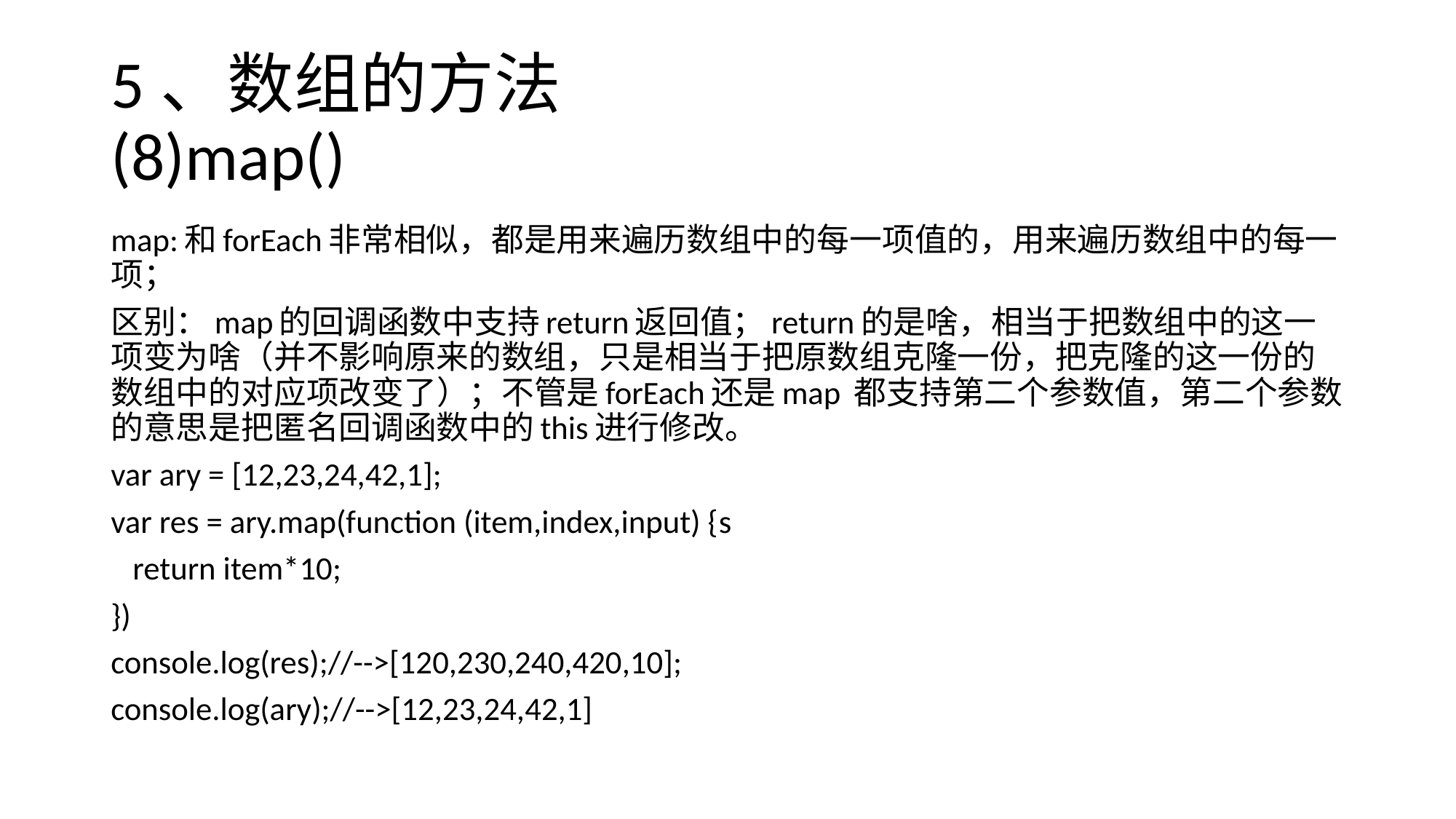

# 5、数组的方法 (8)map()
map:和forEach非常相似，都是用来遍历数组中的每一项值的，用来遍历数组中的每一项；
区别：map的回调函数中支持return返回值；return的是啥，相当于把数组中的这一项变为啥（并不影响原来的数组，只是相当于把原数组克隆一份，把克隆的这一份的数组中的对应项改变了）；不管是forEach还是map 都支持第二个参数值，第二个参数的意思是把匿名回调函数中的this进行修改。
var ary = [12,23,24,42,1];
var res = ary.map(function (item,index,input) {s
   return item*10;
})
console.log(res);//-->[120,230,240,420,10];
console.log(ary);//-->[12,23,24,42,1]